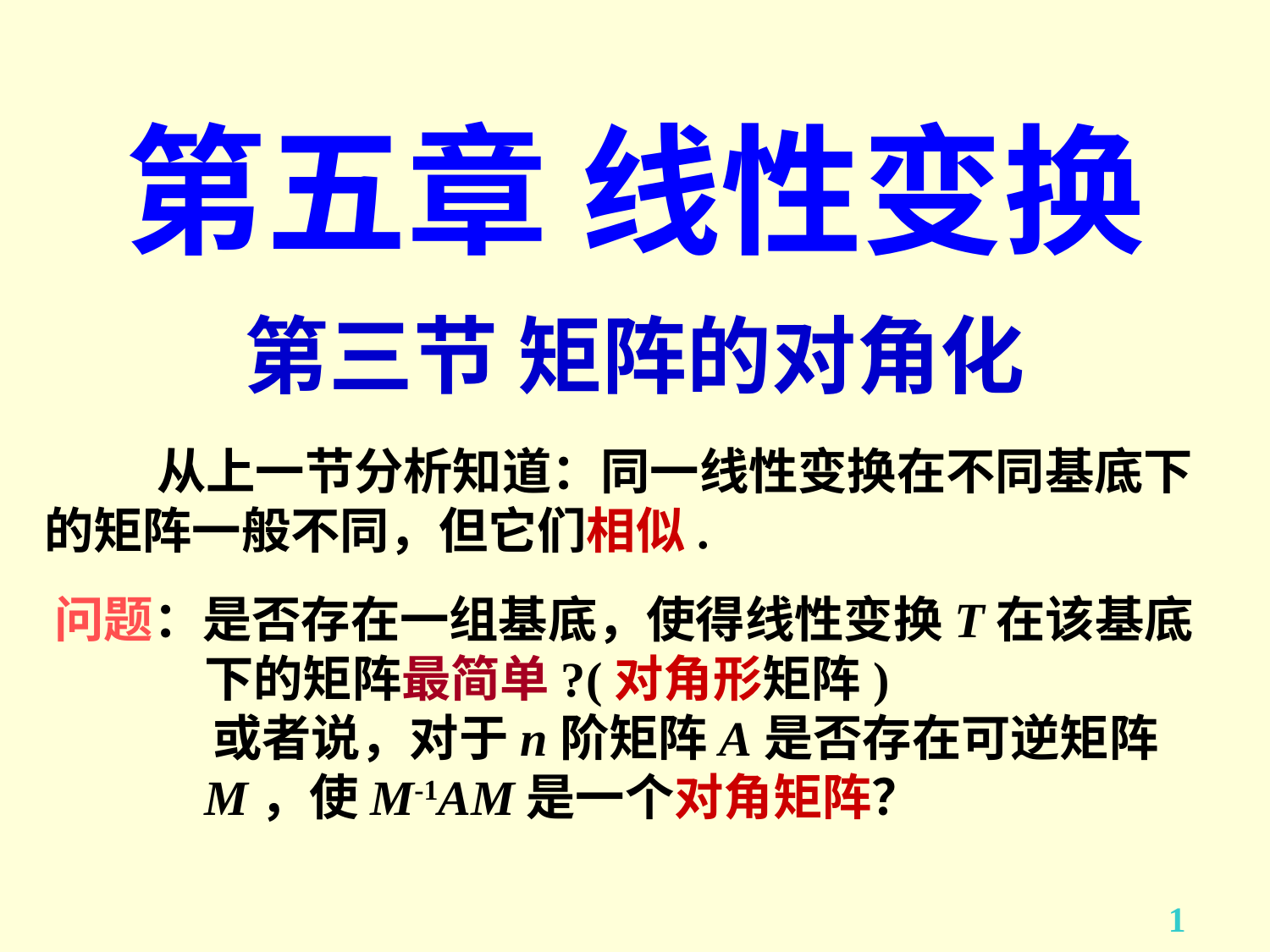

# 第五章 线性变换
第三节 矩阵的对角化
         从上一节分析知道：同一线性变换在不同基底下的矩阵一般不同，但它们相似.
问题：是否存在一组基底，使得线性变换T在该基底下的矩阵最简单?(对角形矩阵)
             或者说，对于n阶矩阵A是否存在可逆矩阵M，使M-1AM是一个对角矩阵？